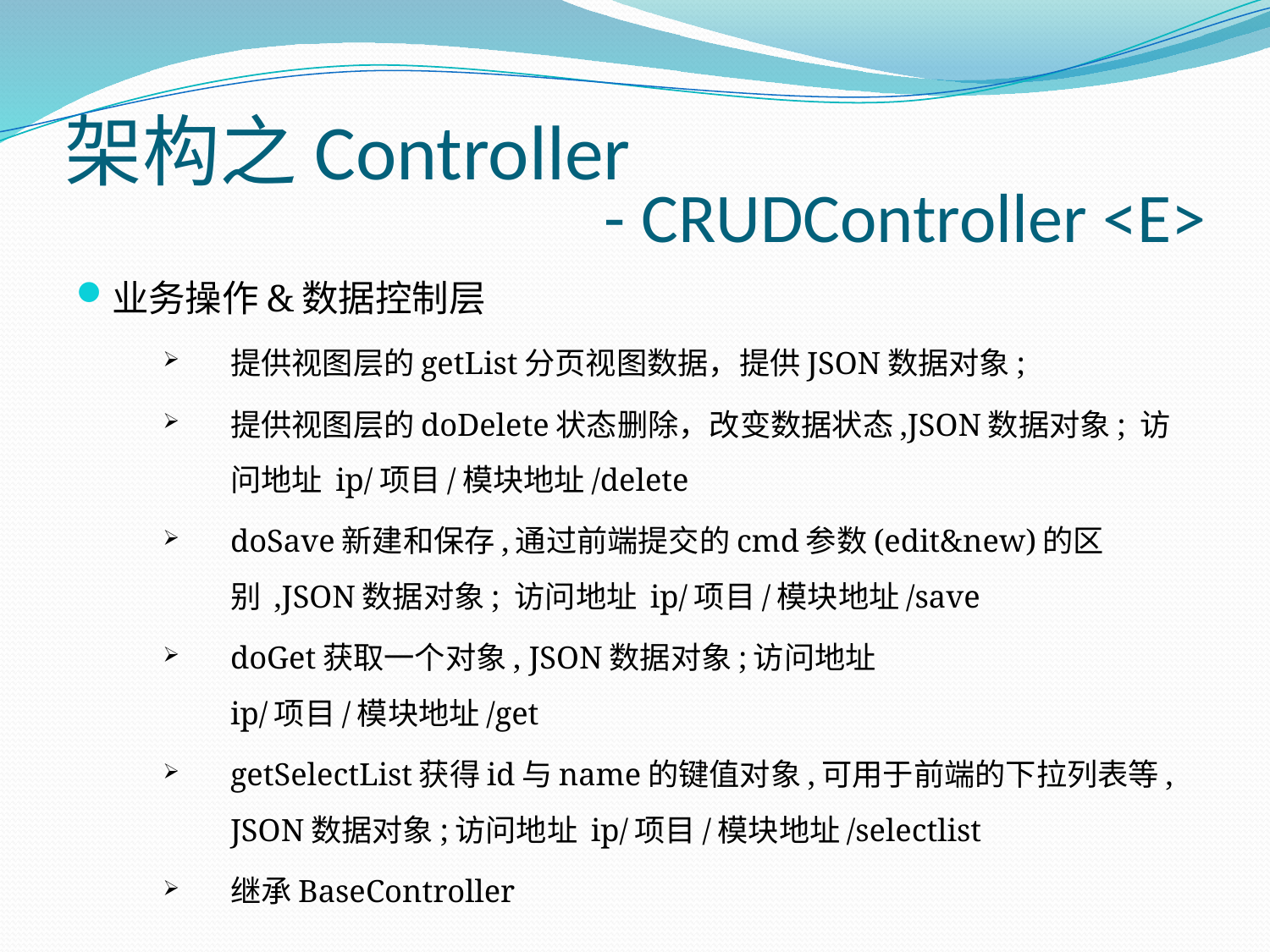

架构之Controller
- CRUDController <E>
业务操作&数据控制层
提供视图层的getList分页视图数据，提供JSON数据对象;
提供视图层的doDelete状态删除，改变数据状态,JSON数据对象; 访问地址 ip/项目/模块地址/delete
doSave新建和保存,通过前端提交的cmd参数(edit&new)的区别 ,JSON数据对象; 访问地址 ip/项目/模块地址/save
doGet获取一个对象, JSON数据对象;访问地址 ip/项目/模块地址/get
getSelectList获得id与name的键值对象,可用于前端的下拉列表等, JSON数据对象;访问地址 ip/项目/模块地址/selectlist
继承BaseController